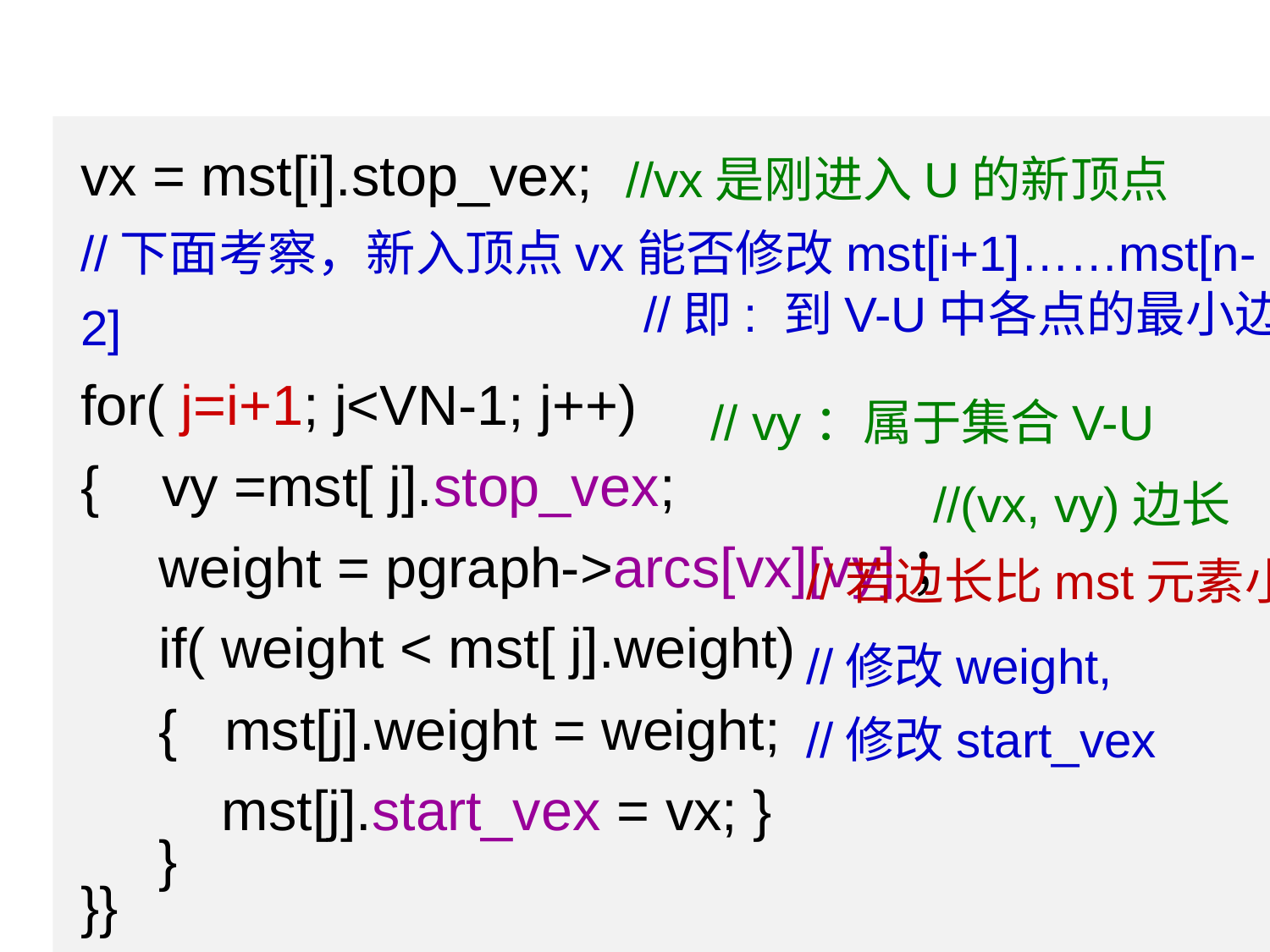

vx = mst[i].stop_vex;
//下面考察，新入顶点vx能否修改mst[i+1]……mst[n-2]
for( j=i+1; j<VN-1; j++)
{    vy =mst[ j].stop_vex;
     weight = pgraph->arcs[vx][vy]；
     if( weight < mst[ j].weight)
     {   mst[j].weight = weight;
         mst[j].start_vex = vx; }
     }
}}
//vx是刚进入U的新顶点
//即: 到V-U中各点的最小边
// vy：属于集合V-U
//(vx, vy)边长
//若边长比mst元素小
//修改weight,
//修改start_vex